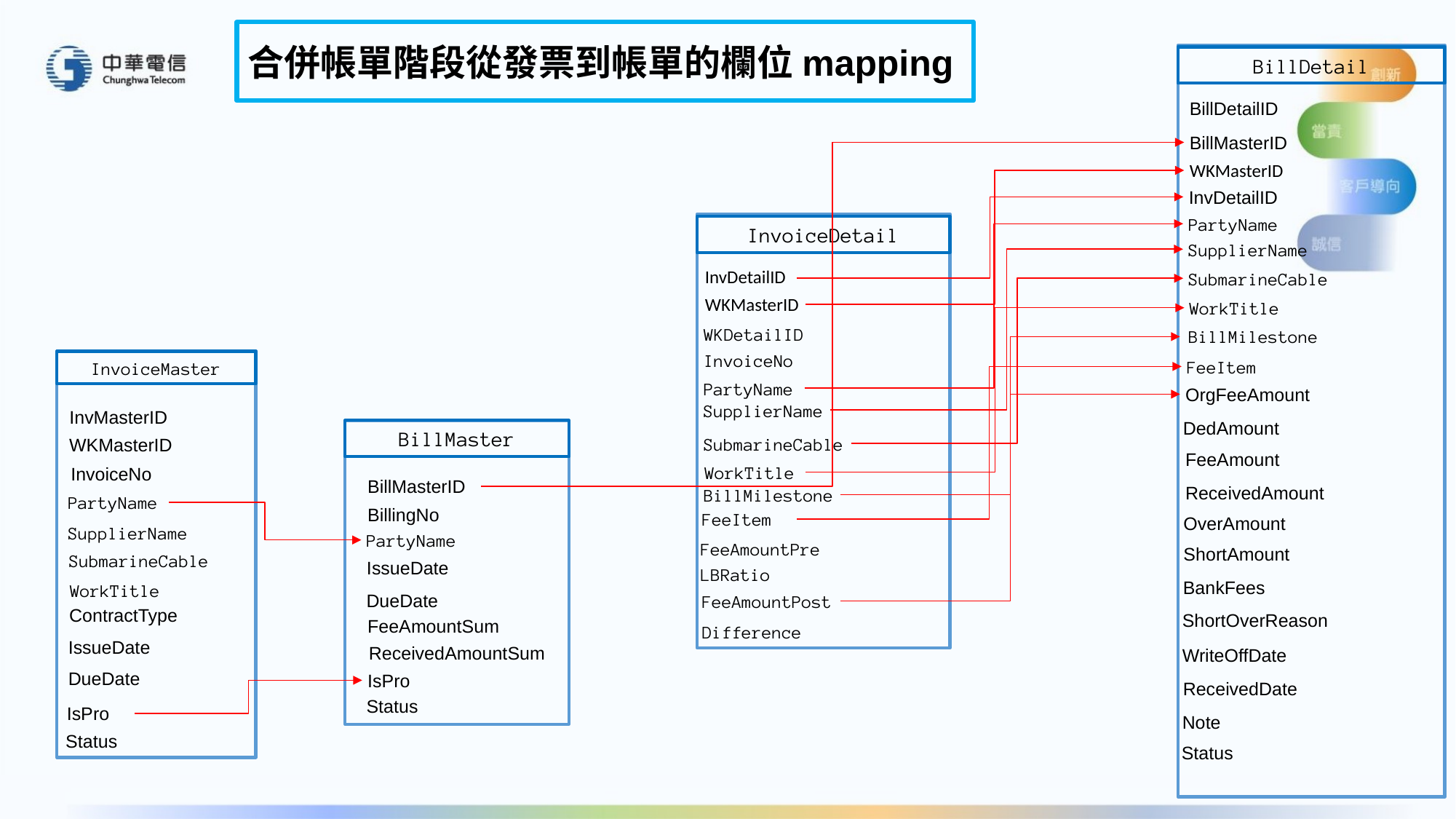

合併帳單階段從發票到帳單的欄位mapping

BillDetail
BillDetailID
BillMasterID
WKMasterID
InvDetailID
PartyName

InvoiceDetail
SupplierName
InvDetailID
SubmarineCable
WKMasterID
WorkTitle
WKDetailID
BillMilestone
InvoiceNo
FeeItem
InvoiceMaster

PartyName
OrgFeeAmount
SupplierName
InvMasterID
DedAmount
BillMaster

SubmarineCable
WKMasterID
FeeAmount
WorkTitle
InvoiceNo
BillMasterID
ReceivedAmount
BillMilestone
PartyName
BillingNo
FeeItem
OverAmount

SupplierName
PartyName
FeeAmountPre
ShortAmount
SubmarineCable
IssueDate
LBRatio
BankFees
WorkTitle
DueDate
FeeAmountPost
ContractType
ShortOverReason
FeeAmountSum
Difference
IssueDate
ReceivedAmountSum
WriteOffDate
DueDate
IsPro
ReceivedDate
Status
IsPro
Note
Status
Status